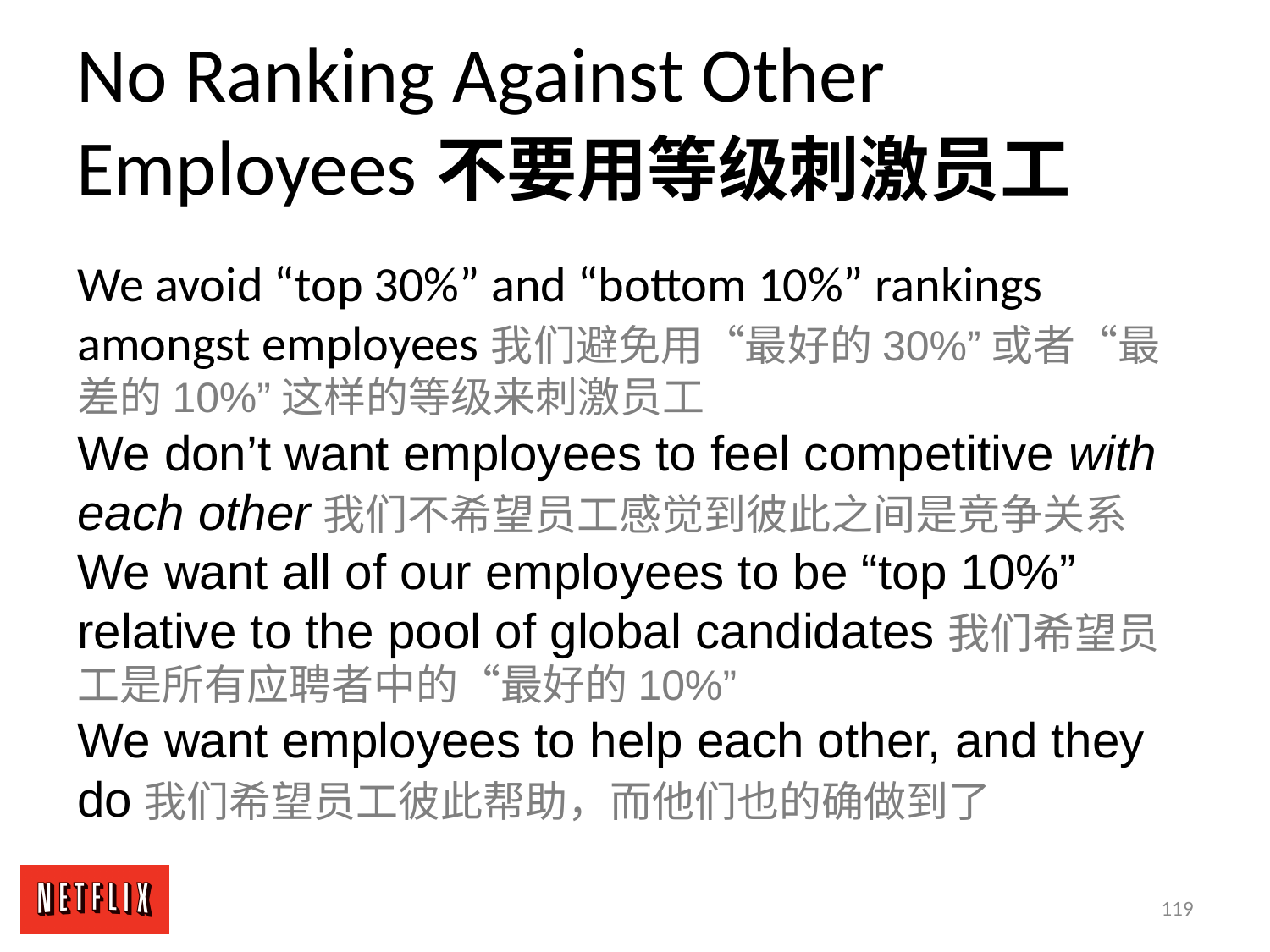

No Ranking Against Other Employees不要用等级刺激员工
We avoid “top 30%” and “bottom 10%” rankings amongst employees我们避免用“最好的30%”或者“最差的10%”这样的等级来刺激员工
We don’t want employees to feel competitive with each other我们不希望员工感觉到彼此之间是竞争关系
We want all of our employees to be “top 10%” relative to the pool of global candidates我们希望员工是所有应聘者中的“最好的10%”
We want employees to help each other, and they do我们希望员工彼此帮助，而他们也的确做到了
119